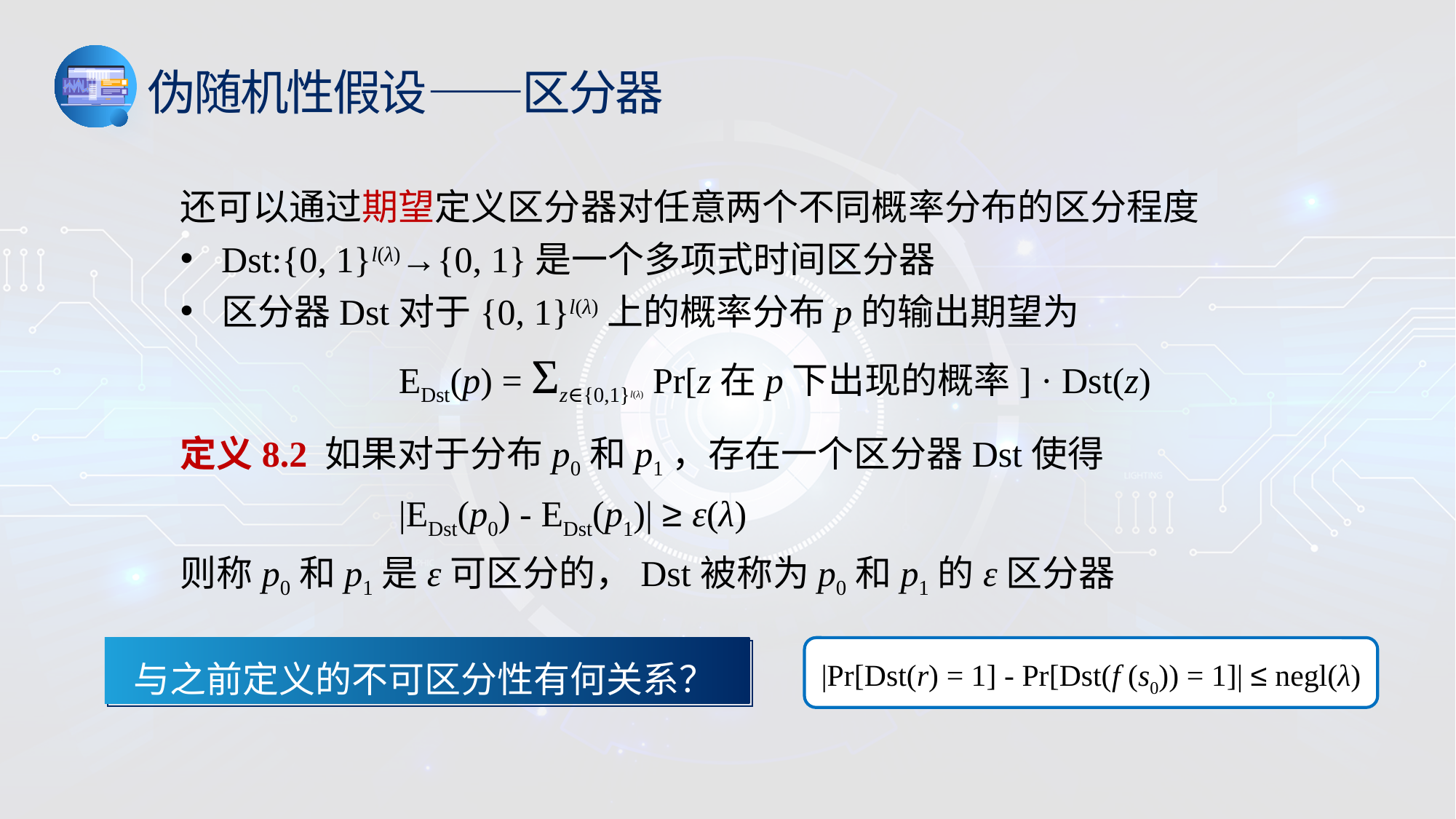

伪随机性假设——区分器

还可以通过期望定义区分器对任意两个不同概率分布的区分程度
Dst:{0, 1}l(λ)→{0, 1}是一个多项式时间区分器
区分器Dst对于{0, 1}l(λ)上的概率分布p的输出期望为
		EDst(p) = Ʃz∈{0,1}l(λ) Pr[z在p下出现的概率] · Dst(z)
定义8.2 如果对于分布p0和p1，存在一个区分器Dst使得
		|EDst(p0) - EDst(p1)| ≥ ε(λ)
则称p0和p1是ε可区分的，Dst被称为p0和p1的ε区分器

与之前定义的不可区分性有何关系？
|Pr[Dst(r) = 1] - Pr[Dst(f (s0)) = 1]| ≤ negl(λ)